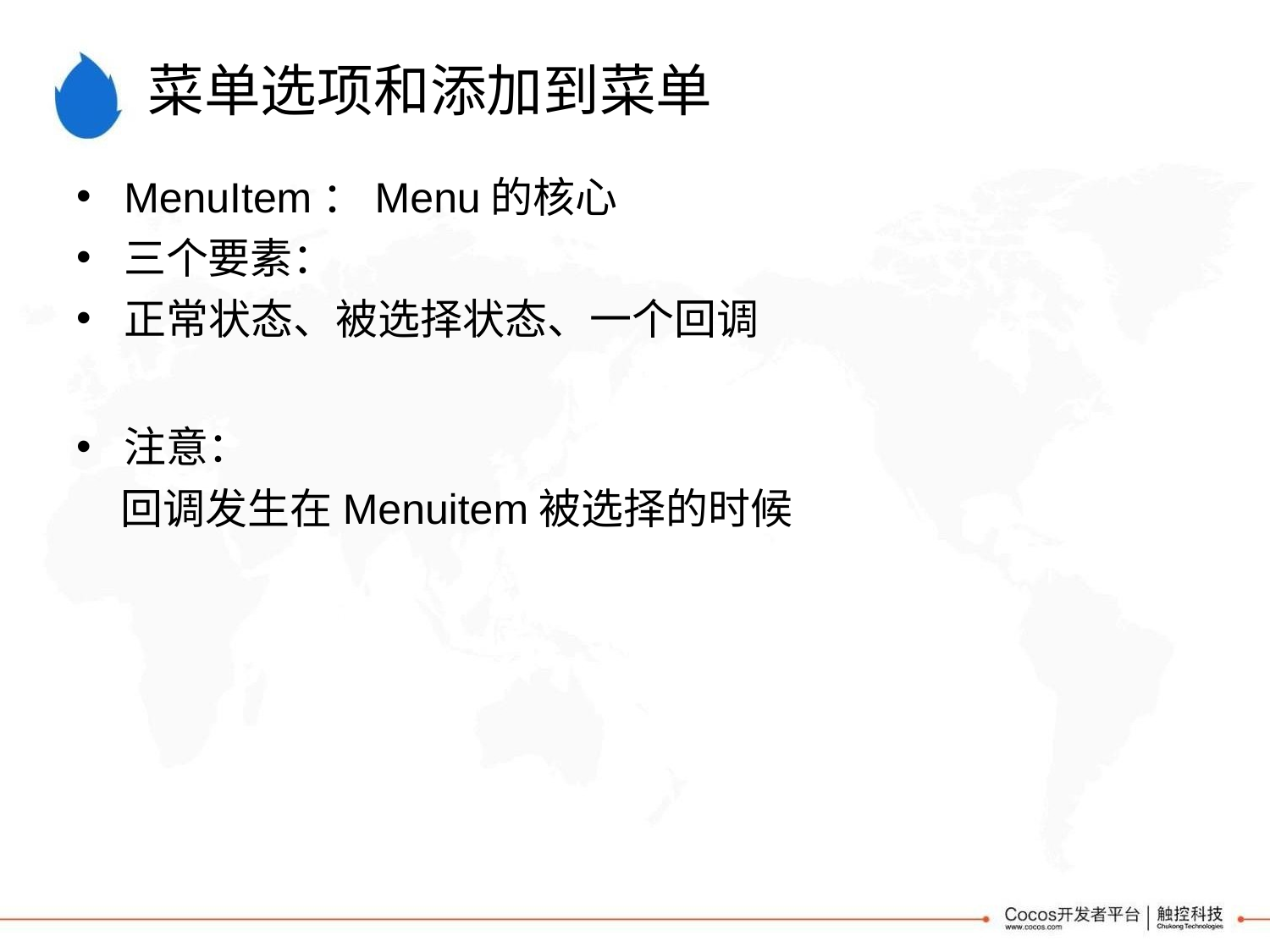

# 菜单选项和添加到菜单
MenuItem：Menu的核心
三个要素：
正常状态、被选择状态、一个回调

注意：
回调发生在Menuitem被选择的时候